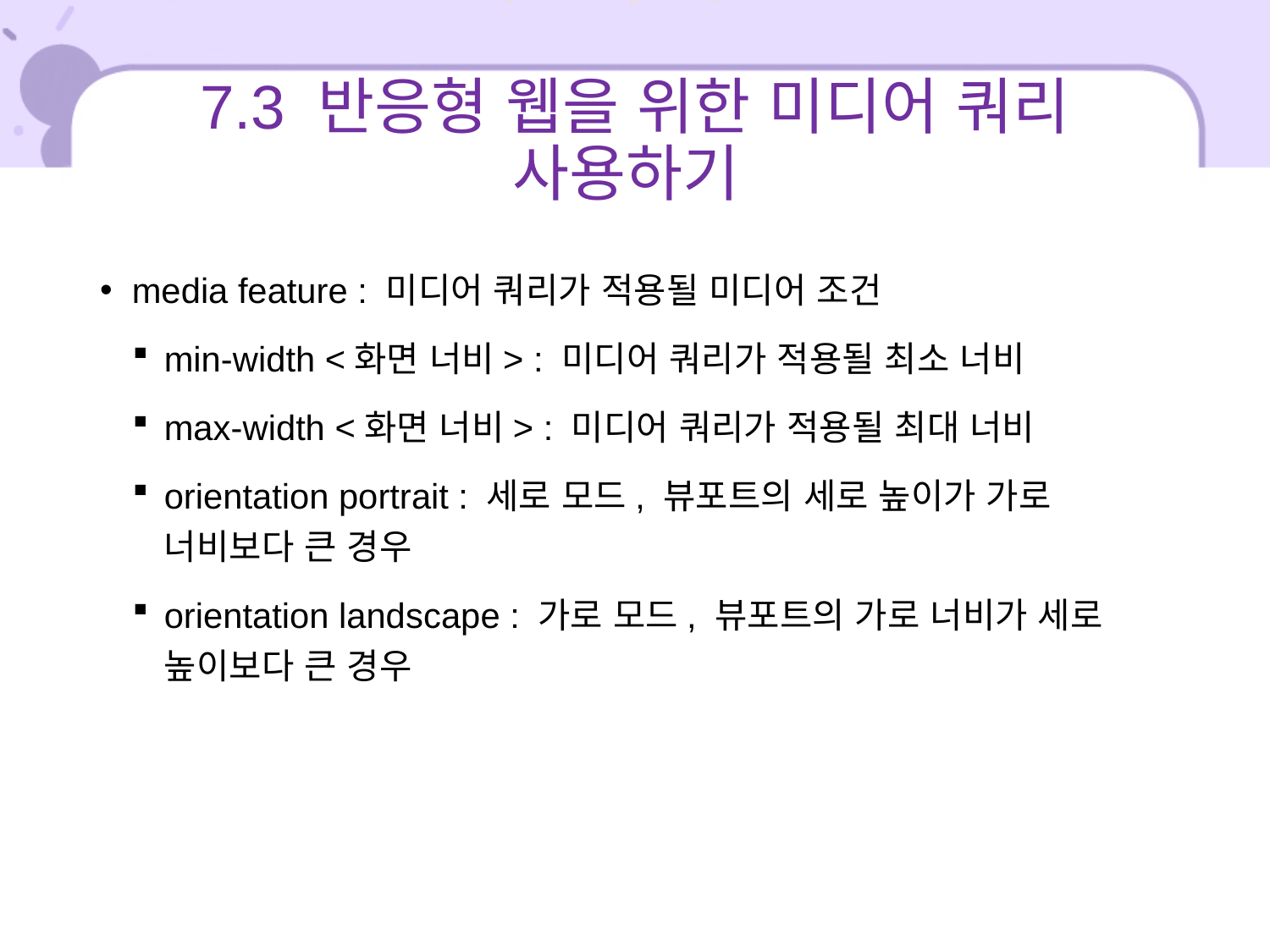

# 7.3 반응형 웹을 위한 미디어 쿼리 사용하기
media feature : 미디어 쿼리가 적용될 미디어 조건
min-width <화면 너비> : 미디어 쿼리가 적용될 최소 너비
max-width <화면 너비> : 미디어 쿼리가 적용될 최대 너비
orientation portrait : 세로 모드, 뷰포트의 세로 높이가 가로 너비보다 큰 경우
orientation landscape : 가로 모드, 뷰포트의 가로 너비가 세로 높이보다 큰 경우